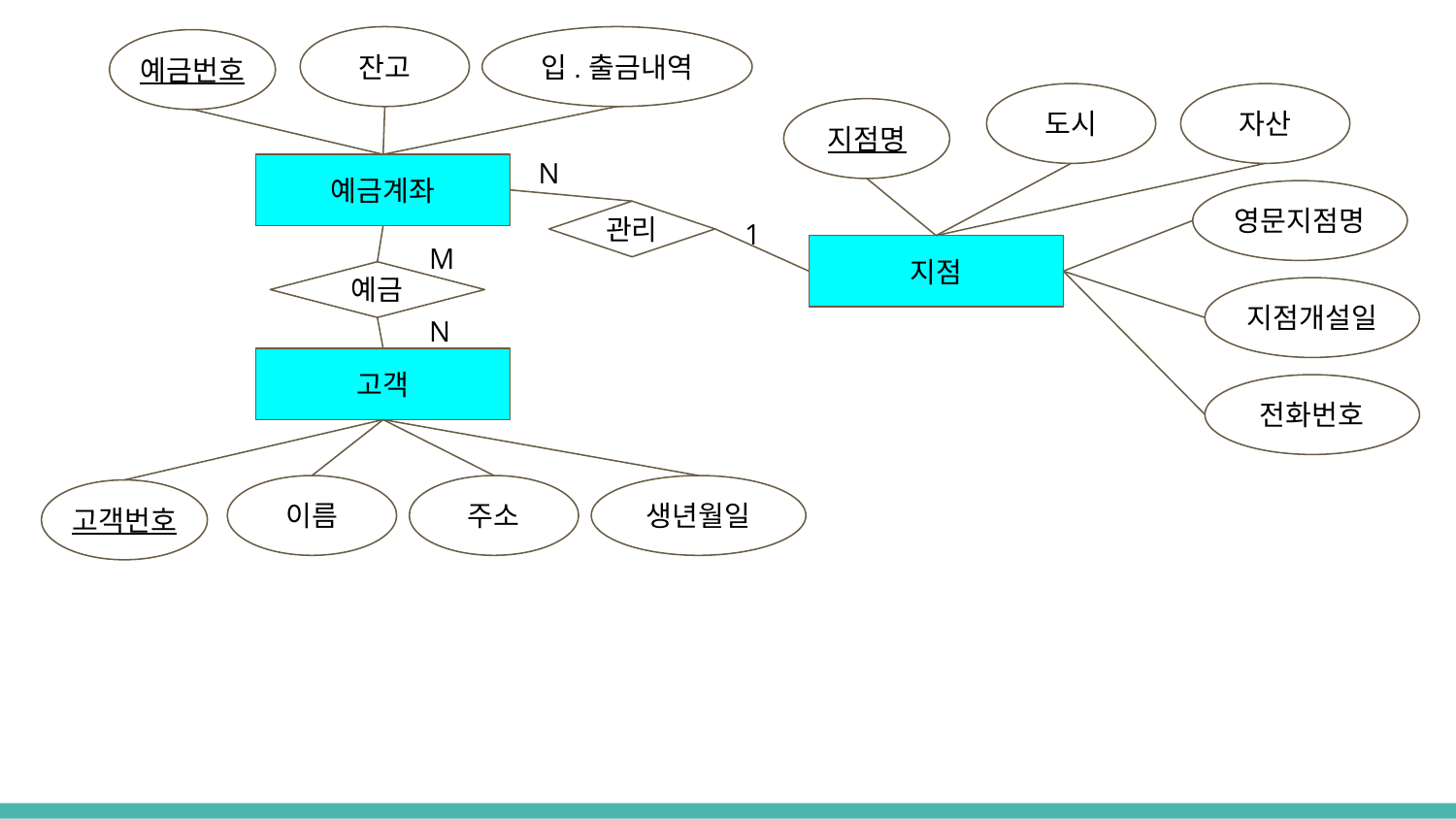

잔고
입.출금내역
예금번호
도시
자산
지점명
N
예금계좌
영문지점명
관리
1
M
지점
예금
지점개설일
N
고객
전화번호
이름
주소
생년월일
고객번호